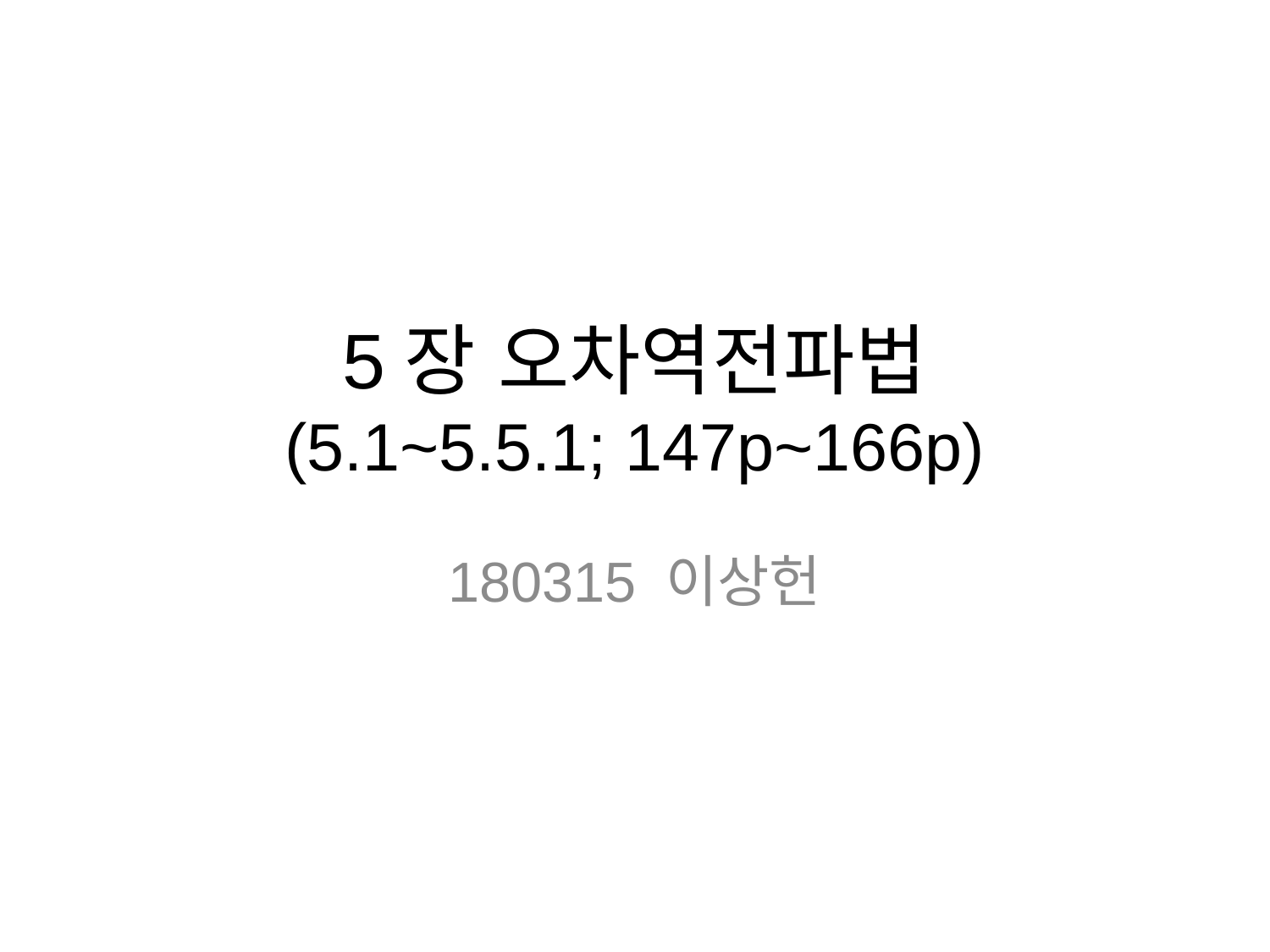

# 5장 오차역전파법 (5.1~5.5.1; 147p~166p)
180315 이상헌